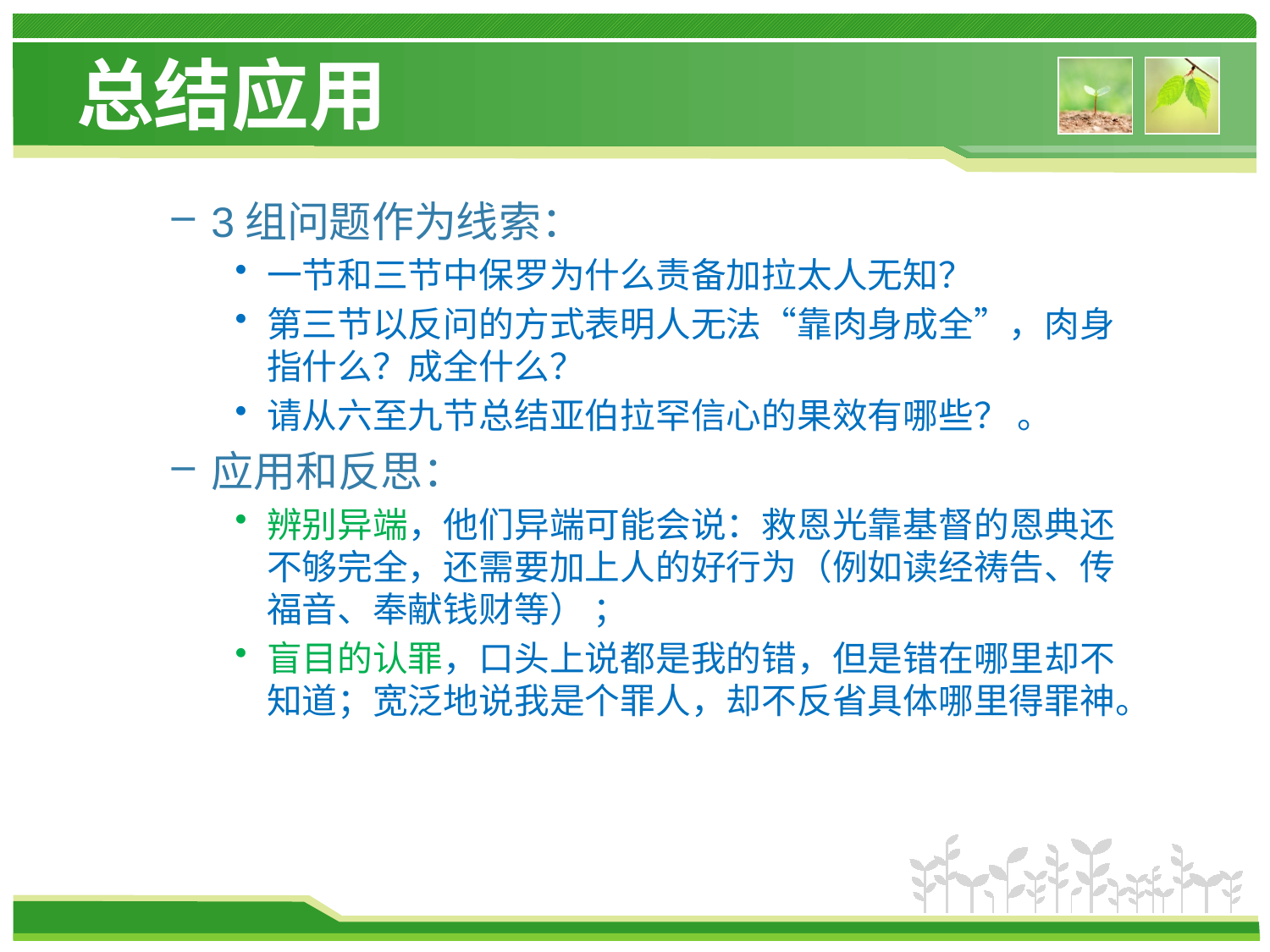

# 总结应用
3组问题作为线索：
一节和三节中保罗为什么责备加拉太人无知？
第三节以反问的方式表明人无法“靠肉身成全”，肉身指什么？成全什么？
请从六至九节总结亚伯拉罕信心的果效有哪些？ 。
应用和反思：
辨别异端，他们异端可能会说：救恩光靠基督的恩典还不够完全，还需要加上人的好行为（例如读经祷告、传福音、奉献钱财等） ；
盲目的认罪，口头上说都是我的错，但是错在哪里却不知道；宽泛地说我是个罪人，却不反省具体哪里得罪神。